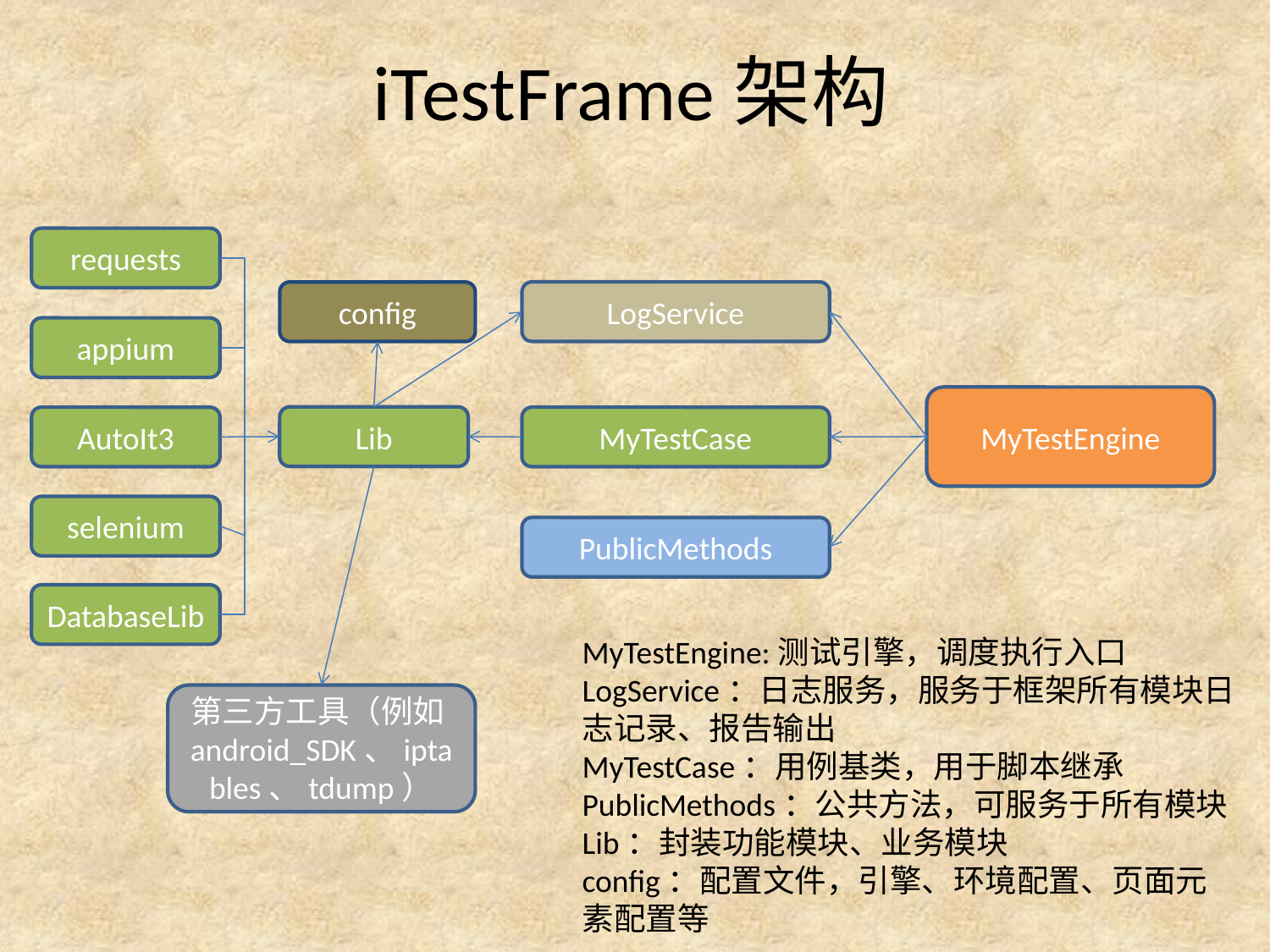

# iTestFrame架构
requests
LogService
config
appium
MyTestEngine
Lib
AutoIt3
MyTestCase
selenium
PublicMethods
DatabaseLib
MyTestEngine:测试引擎，调度执行入口
LogService：日志服务，服务于框架所有模块日志记录、报告输出
MyTestCase：用例基类，用于脚本继承
PublicMethods：公共方法，可服务于所有模块
Lib：封装功能模块、业务模块
config：配置文件，引擎、环境配置、页面元素配置等
第三方工具（例如android_SDK、iptables、tdump）